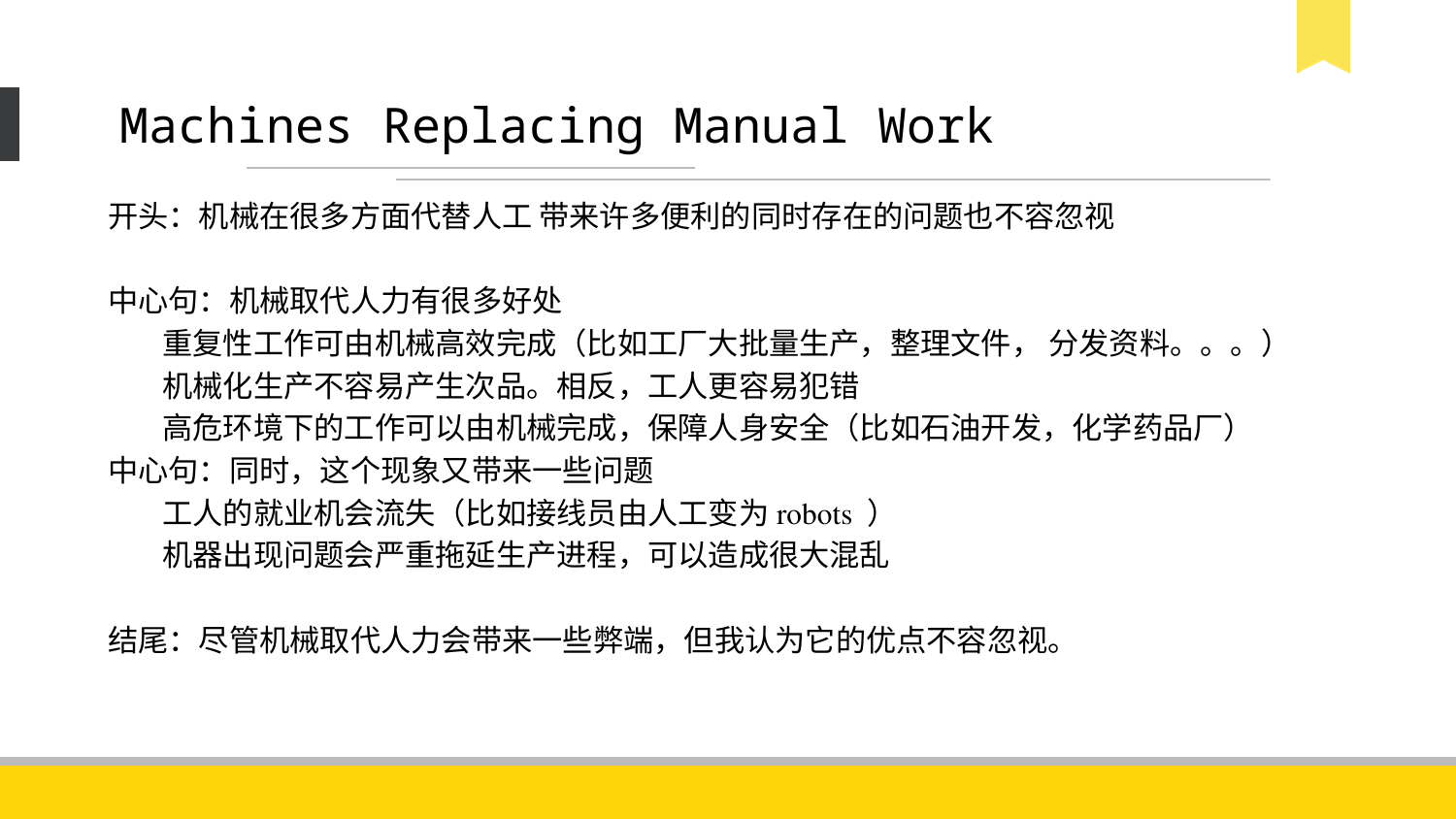

# Machines Replacing Manual Work
开头：机械在很多方面代替人工 带来许多便利的同时存在的问题也不容忽视

中心句：机械取代人力有很多好处
重复性工作可由机械高效完成（比如工厂大批量生产，整理文件， 分发资料。。。）
机械化生产不容易产生次品。相反，工人更容易犯错
高危环境下的工作可以由机械完成，保障人身安全（比如石油开发，化学药品厂）
中心句：同时，这个现象又带来一些问题
工人的就业机会流失（比如接线员由人工变为robots ）
机器出现问题会严重拖延生产进程，可以造成很大混乱

结尾：尽管机械取代人力会带来一些弊端，但我认为它的优点不容忽视。